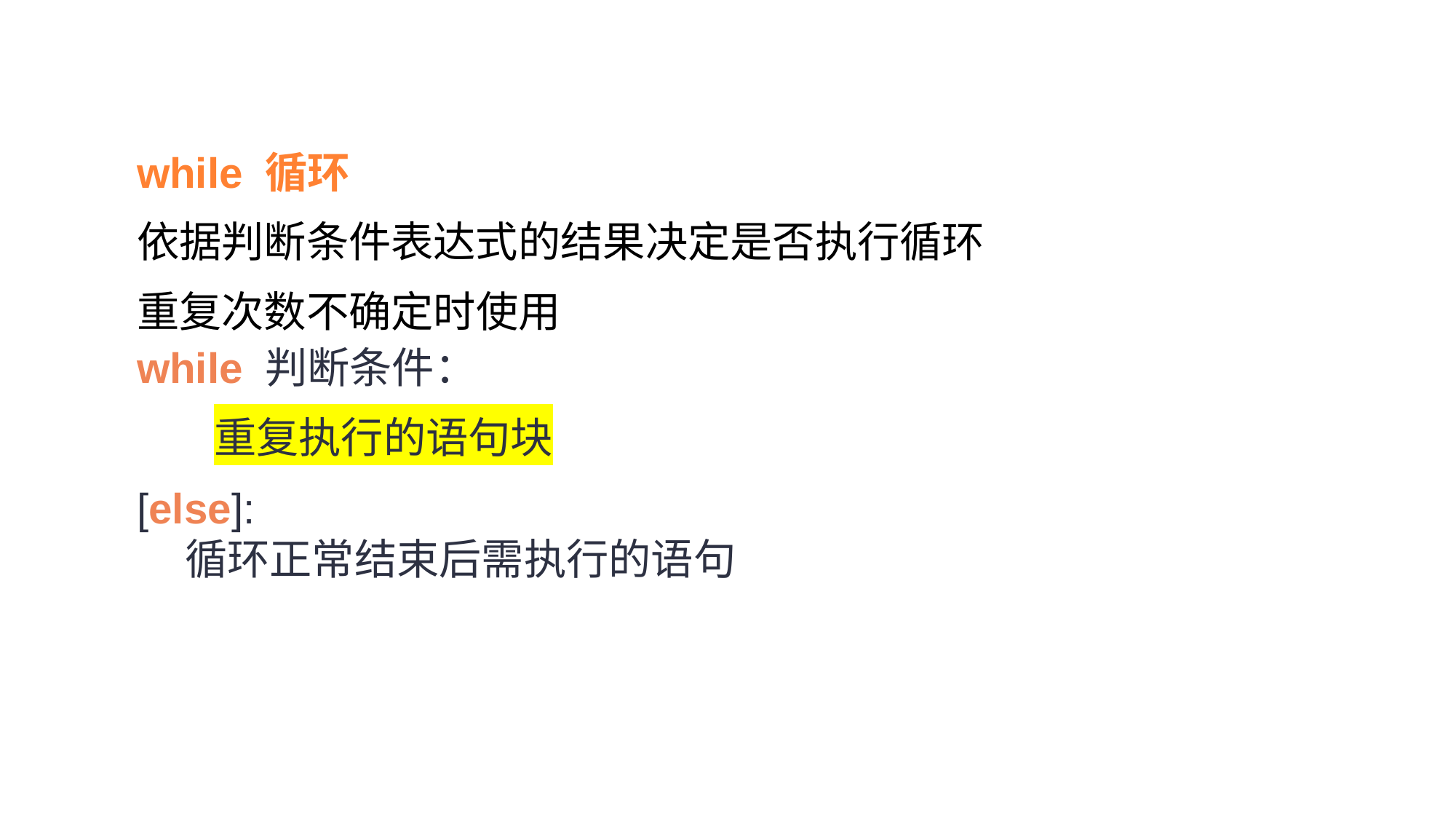

while 循环
依据判断条件表达式的结果决定是否执行循环
重复次数不确定时使用
while 判断条件：
重复执行的语句块
[else]:
    循环正常结束后需执行的语句